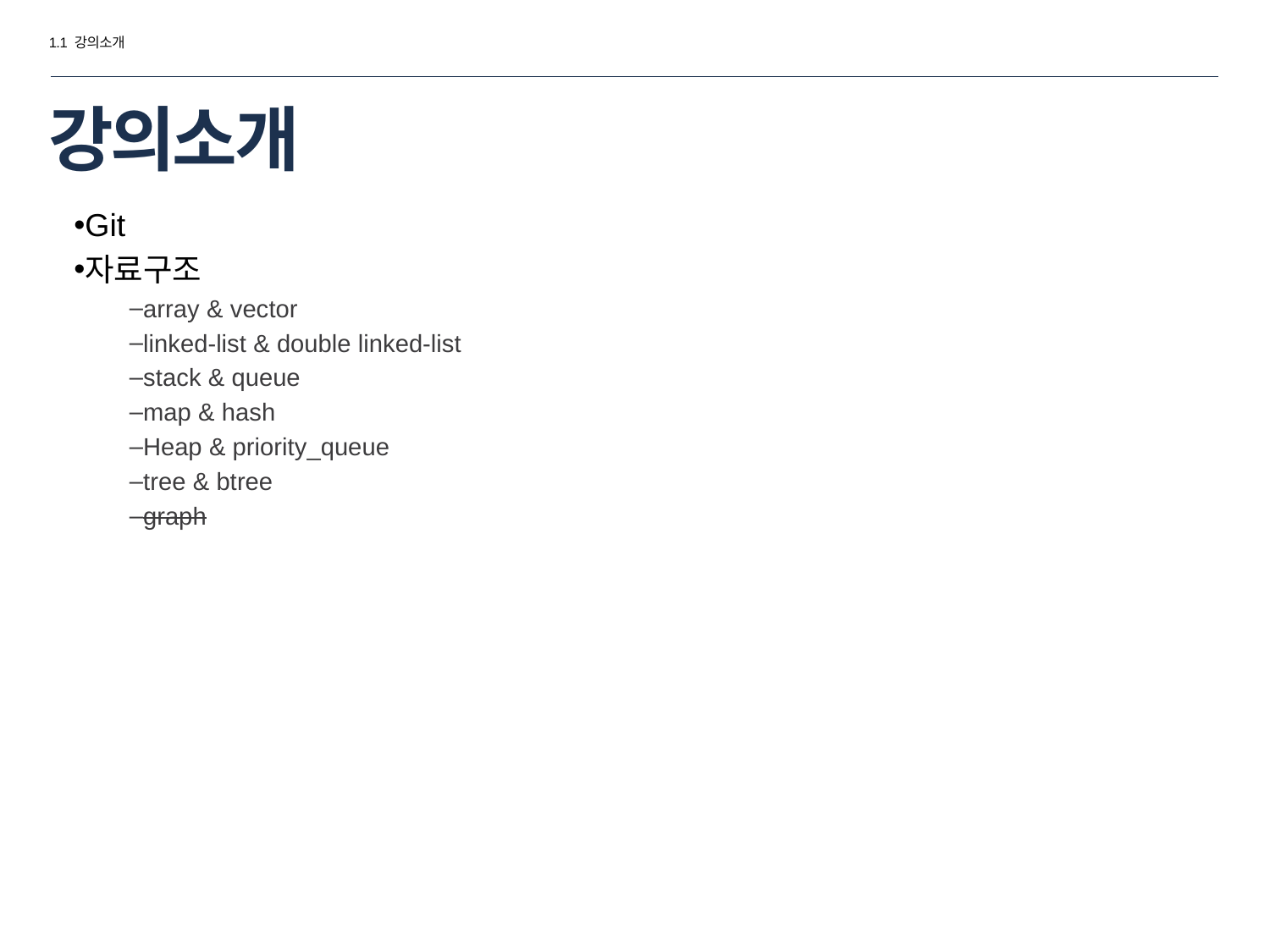

1.1 강의소개
# 강의소개
Git
자료구조
array & vector
linked-list & double linked-list
stack & queue
map & hash
Heap & priority_queue
tree & btree
graph